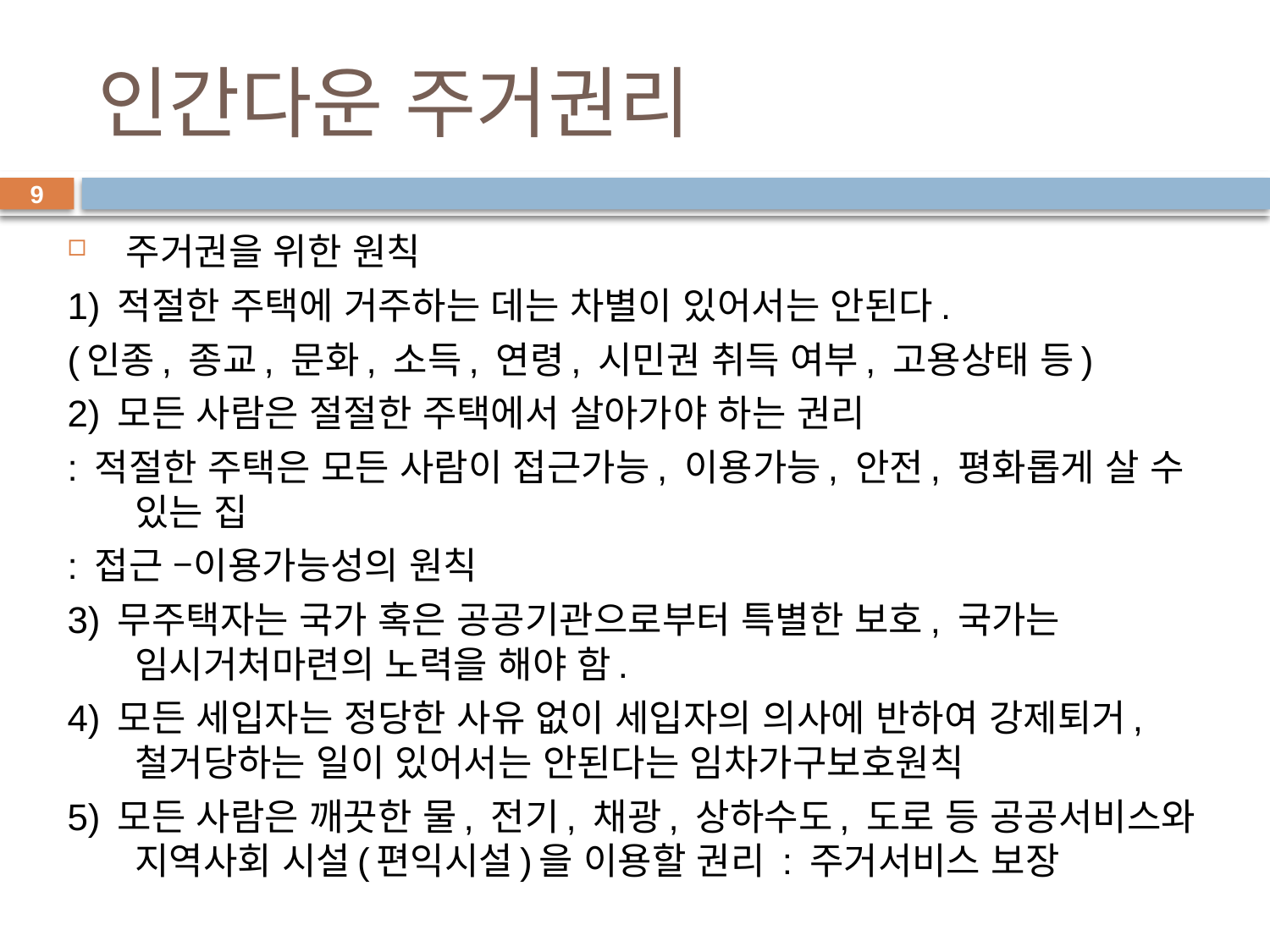

# 인간다운 주거권리
9
 주거권을 위한 원칙
1) 적절한 주택에 거주하는 데는 차별이 있어서는 안된다.
(인종, 종교, 문화, 소득, 연령, 시민권 취득 여부, 고용상태 등)
2) 모든 사람은 절절한 주택에서 살아가야 하는 권리
: 적절한 주택은 모든 사람이 접근가능, 이용가능, 안전, 평화롭게 살 수 있는 집
: 접근 –이용가능성의 원칙
3) 무주택자는 국가 혹은 공공기관으로부터 특별한 보호, 국가는 임시거처마련의 노력을 해야 함.
4) 모든 세입자는 정당한 사유 없이 세입자의 의사에 반하여 강제퇴거, 철거당하는 일이 있어서는 안된다는 임차가구보호원칙
5) 모든 사람은 깨끗한 물, 전기, 채광, 상하수도, 도로 등 공공서비스와 지역사회 시설(편익시설)을 이용할 권리 : 주거서비스 보장